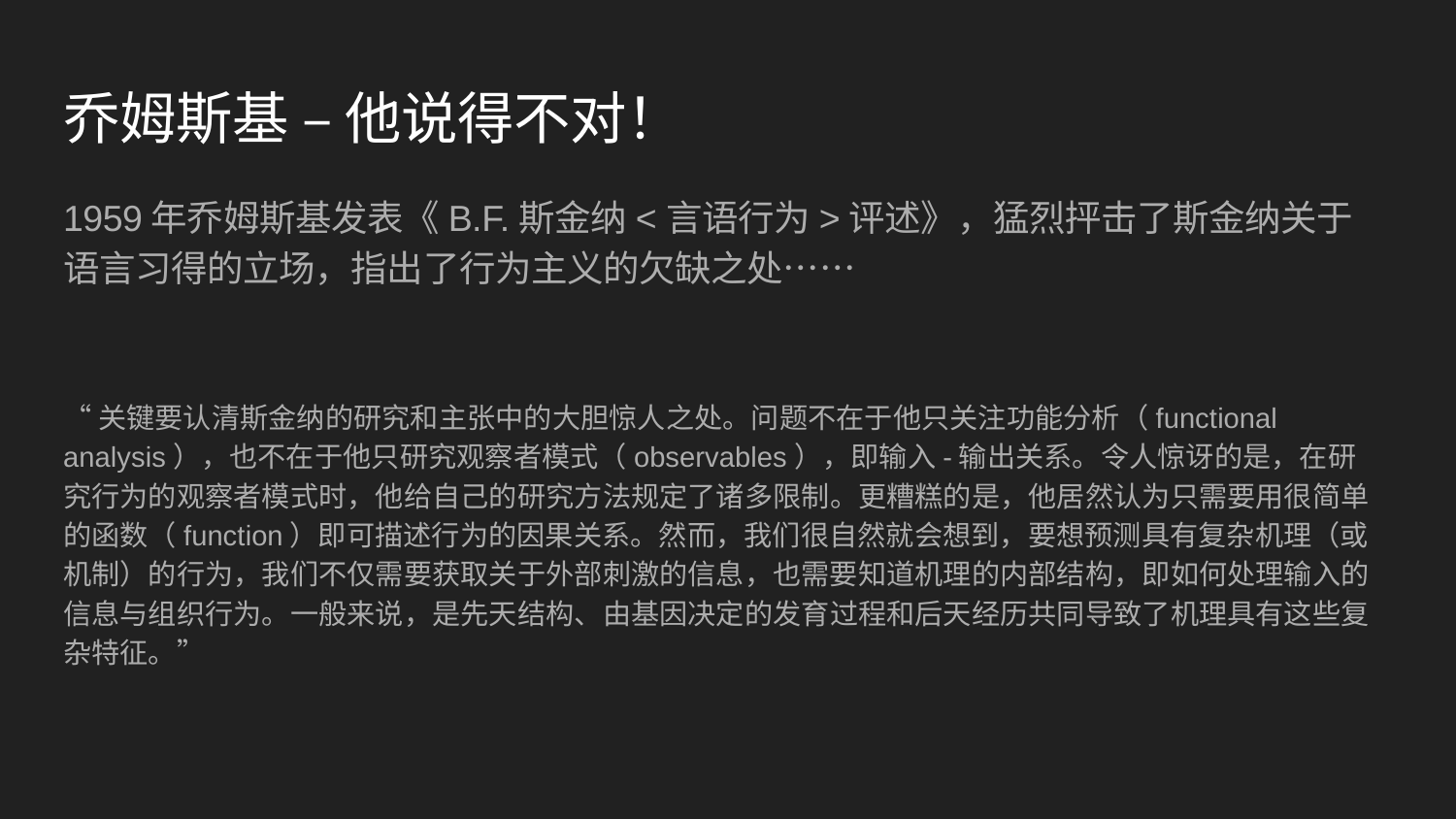

# 乔姆斯基 – 他说得不对！
1959年乔姆斯基发表《B.F.斯金纳<言语行为>评述》，猛烈抨击了斯金纳关于语言习得的立场，指出了行为主义的欠缺之处……

“关键要认清斯金纳的研究和主张中的大胆惊人之处。问题不在于他只关注功能分析（functional analysis），也不在于他只研究观察者模式（observables），即输入-输出关系。令人惊讶的是，在研究行为的观察者模式时，他给自己的研究方法规定了诸多限制。更糟糕的是，他居然认为只需要用很简单的函数（function）即可描述行为的因果关系。然而，我们很自然就会想到，要想预测具有复杂机理（或机制）的行为，我们不仅需要获取关于外部刺激的信息，也需要知道机理的内部结构，即如何处理输入的信息与组织行为。一般来说，是先天结构、由基因决定的发育过程和后天经历共同导致了机理具有这些复杂特征。”